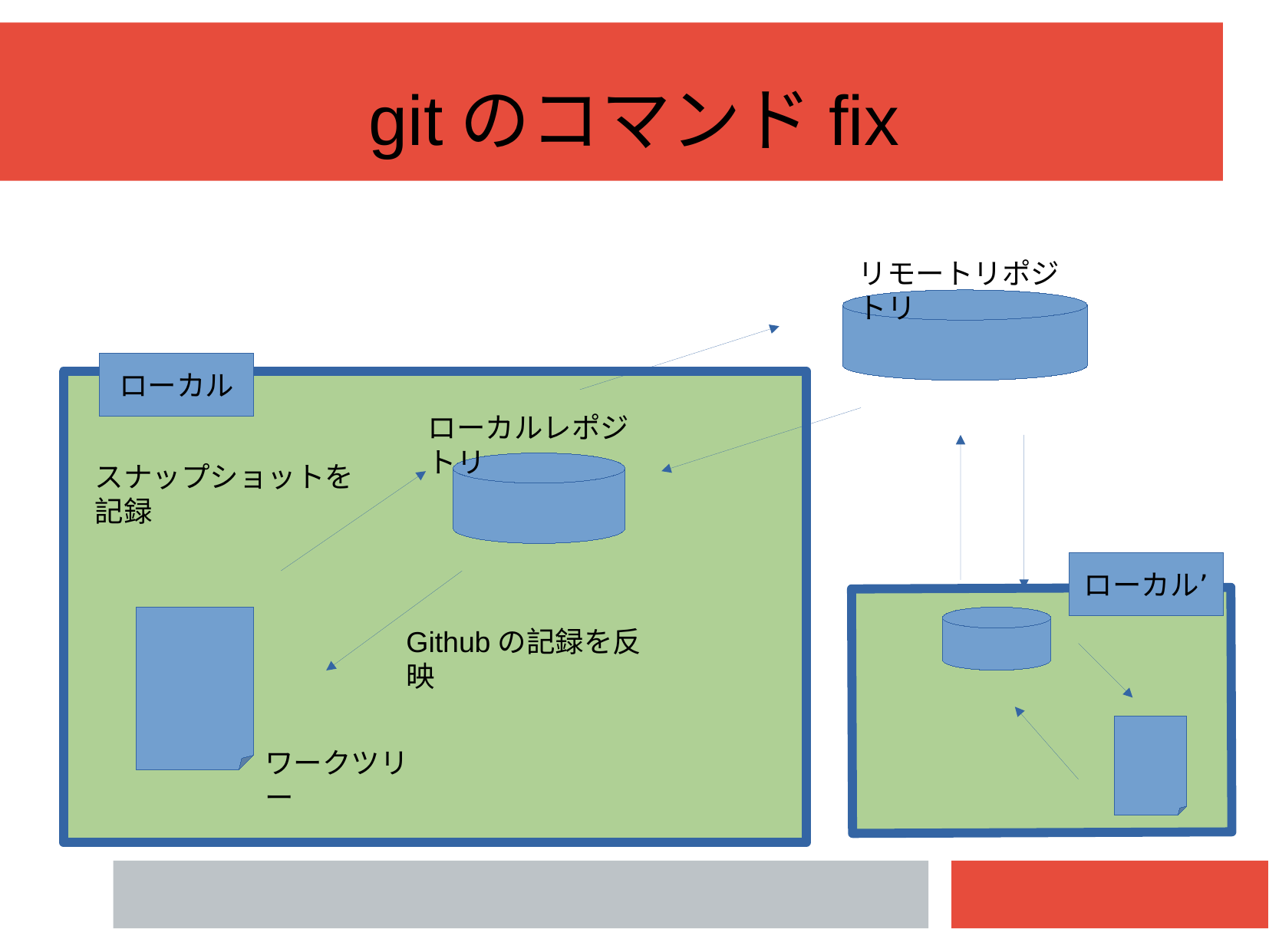

gitのコマンドfix
リモートリポジトリ

ローカル

ローカルレポジトリ

スナップショットを記録

ローカル’

Githubの記録を反映

ワークツリー